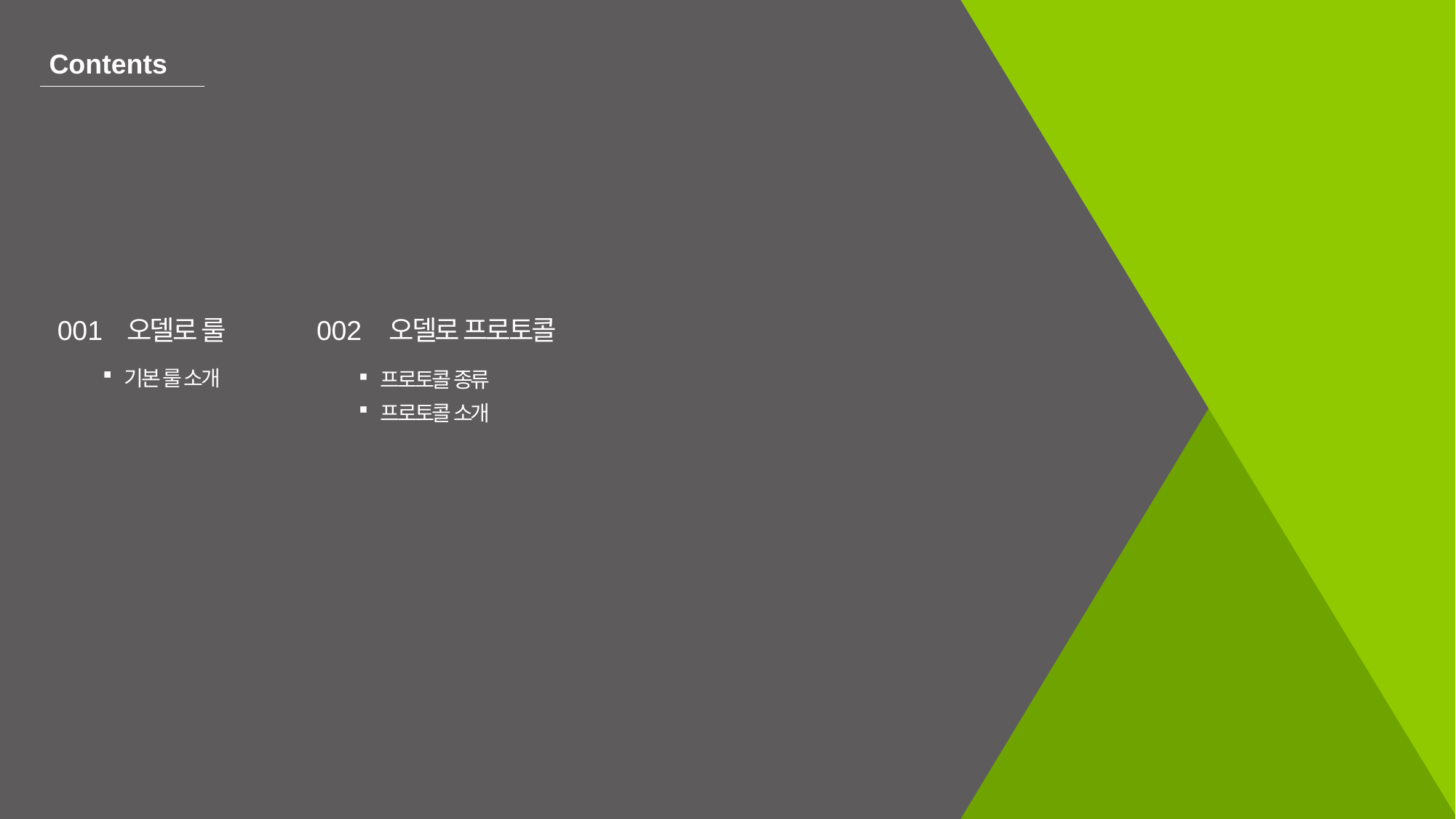

Contents
001
오델로 룰
002
오델로 프로토콜
기본 룰 소개
프로토콜 종류
프로토콜 소개